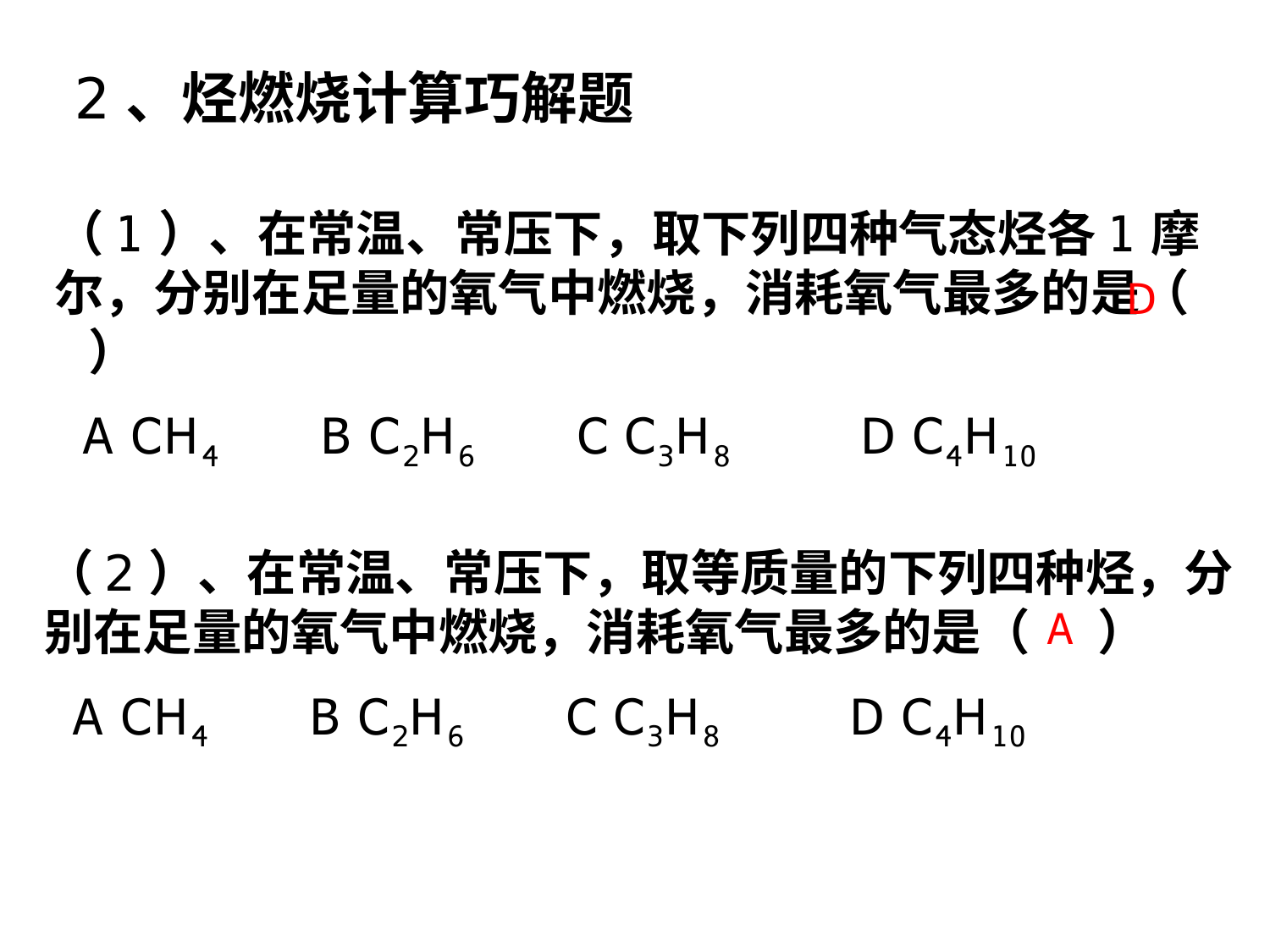

2、烃燃烧计算巧解题
（1）、在常温、常压下，取下列四种气态烃各1摩尔，分别在足量的氧气中燃烧，消耗氧气最多的是（       ）
  A CH4       B C2H6       C C3H8         D C4H10
D
（2）、在常温、常压下，取等质量的下列四种烃，分别在足量的氧气中燃烧，消耗氧气最多的是（      ）
  A CH4       B C2H6       C C3H8         D C4H10

A